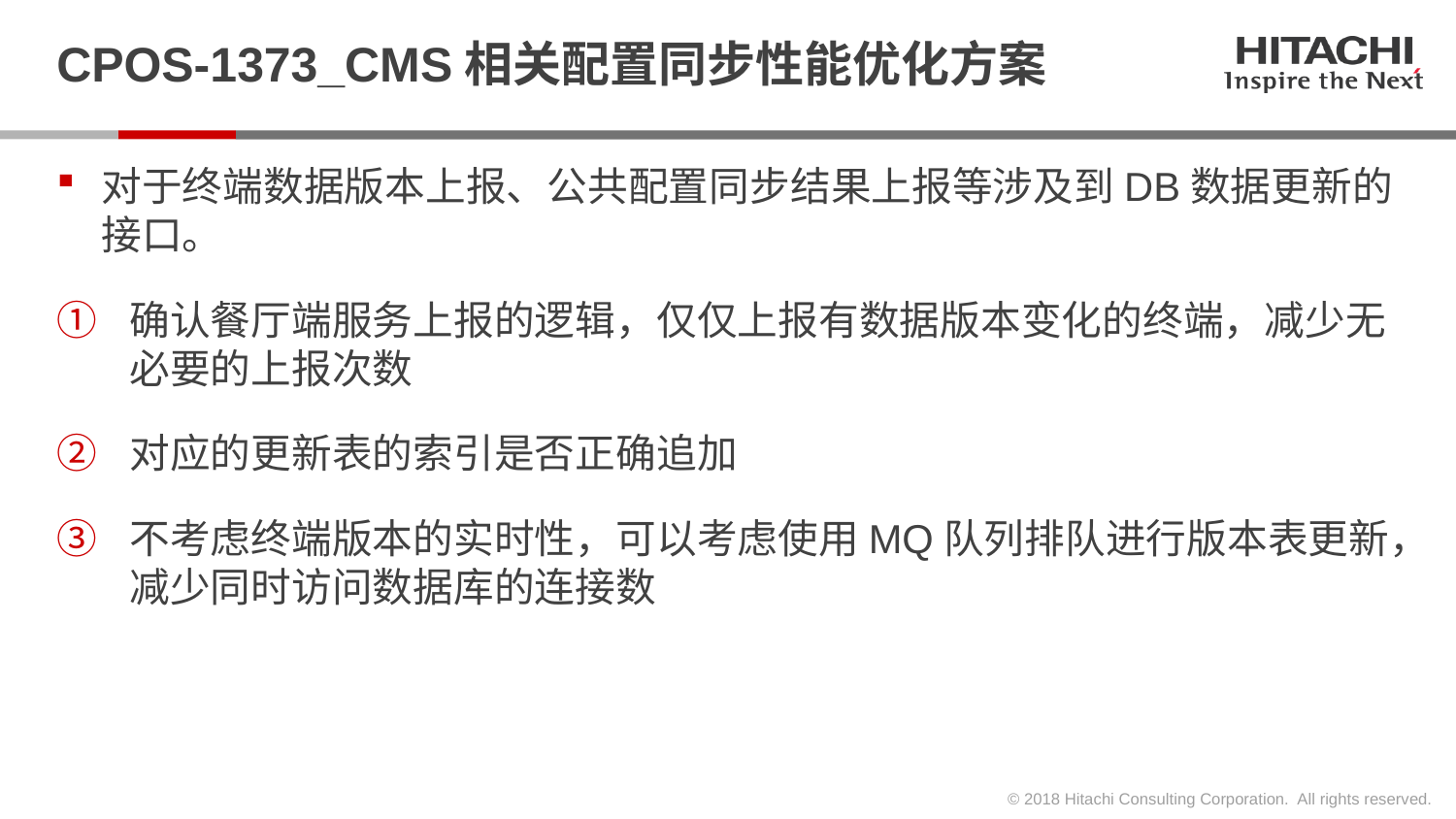

# CPOS-1373_CMS相关配置同步性能优化方案
对于终端数据版本上报、公共配置同步结果上报等涉及到DB数据更新的接口。
确认餐厅端服务上报的逻辑，仅仅上报有数据版本变化的终端，减少无必要的上报次数
对应的更新表的索引是否正确追加
不考虑终端版本的实时性，可以考虑使用MQ队列排队进行版本表更新，减少同时访问数据库的连接数